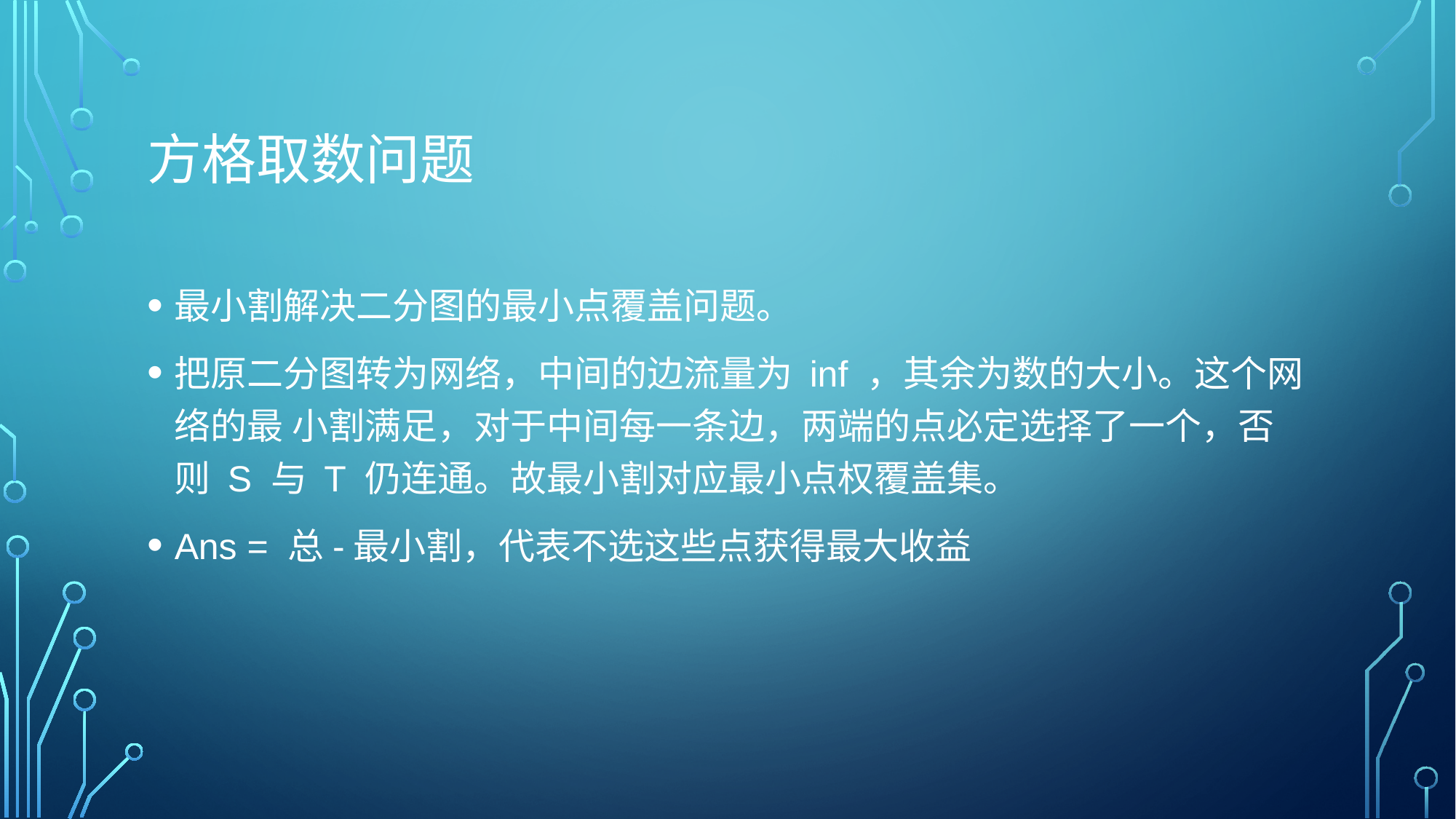

# 方格取数问题
最小割解决二分图的最小点覆盖问题。
把原二分图转为网络，中间的边流量为 inf ，其余为数的大小。这个网络的最 小割满足，对于中间每一条边，两端的点必定选择了一个，否则 S 与 T 仍连通。故最小割对应最小点权覆盖集。
Ans = 总-最小割，代表不选这些点获得最大收益